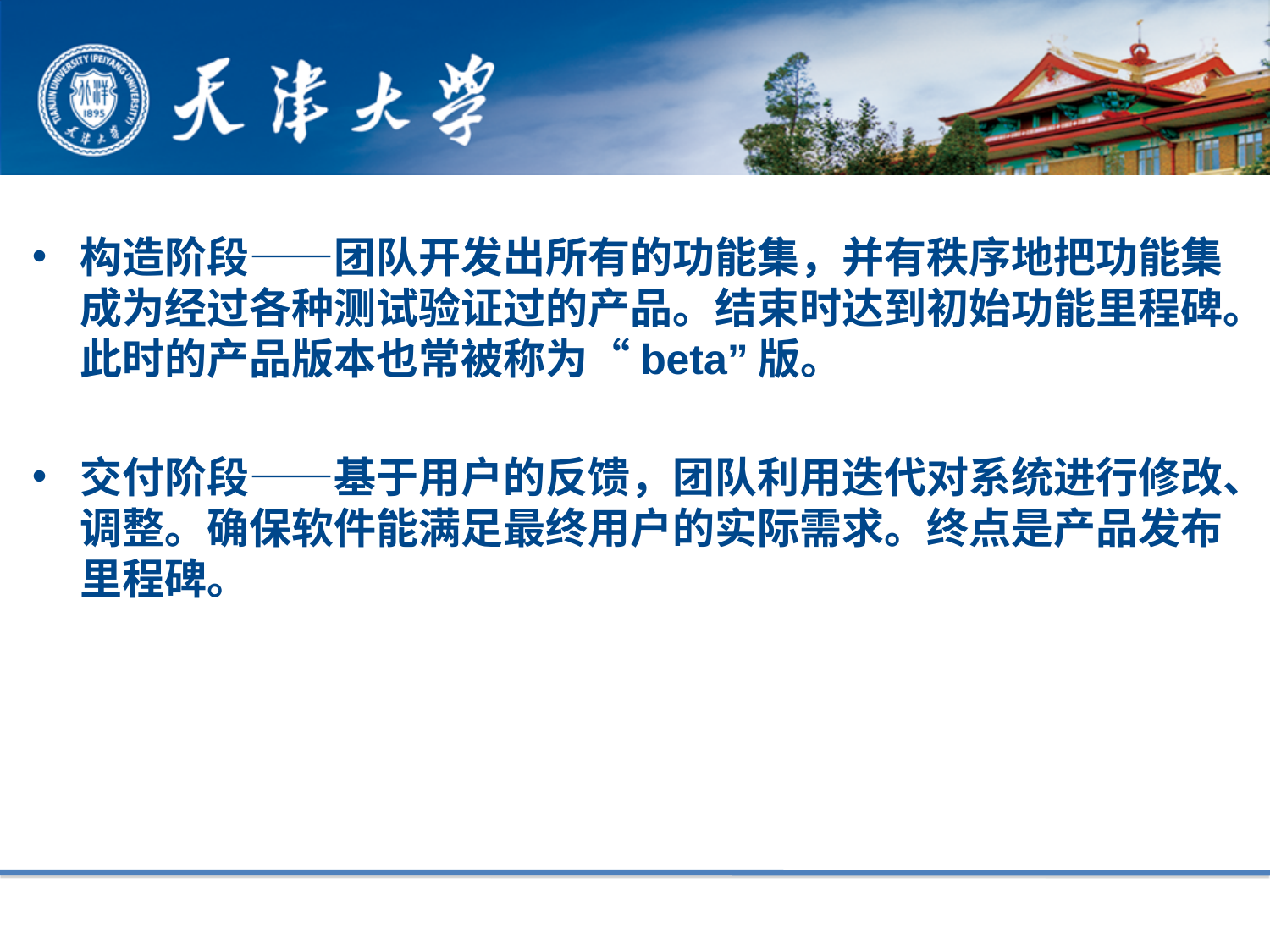

构造阶段——团队开发出所有的功能集，并有秩序地把功能集成为经过各种测试验证过的产品。结束时达到初始功能里程碑。此时的产品版本也常被称为“beta”版。

交付阶段——基于用户的反馈，团队利用迭代对系统进行修改、调整。确保软件能满足最终用户的实际需求。终点是产品发布里程碑。